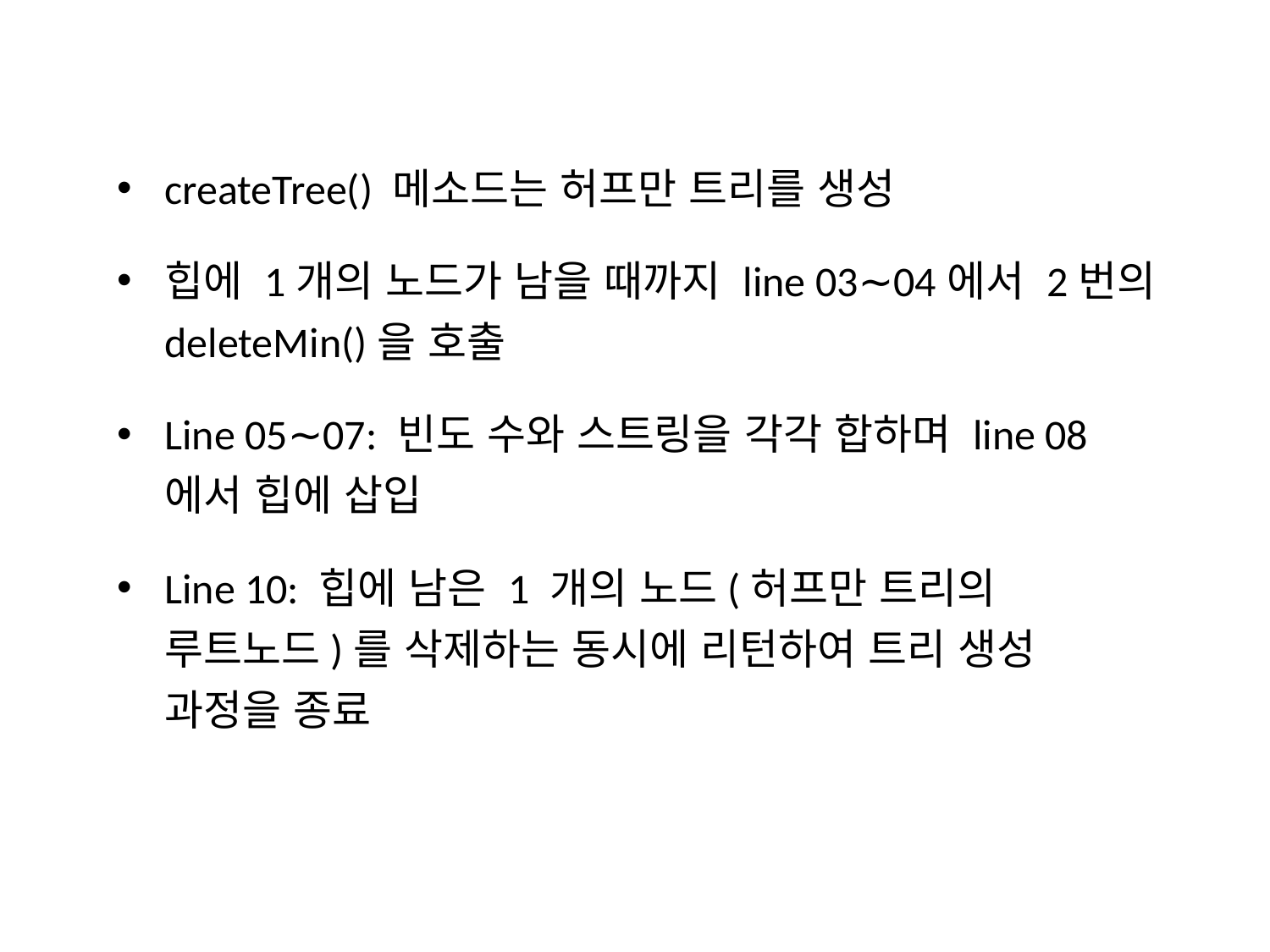

createTree() 메소드는 허프만 트리를 생성
힙에 1개의 노드가 남을 때까지 line 03∼04에서 2번의 deleteMin()을 호출
Line 05∼07: 빈도 수와 스트링을 각각 합하며 line 08에서 힙에 삽입
Line 10: 힙에 남은 1 개의 노드(허프만 트리의 루트노드)를 삭제하는 동시에 리턴하여 트리 생성 과정을 종료